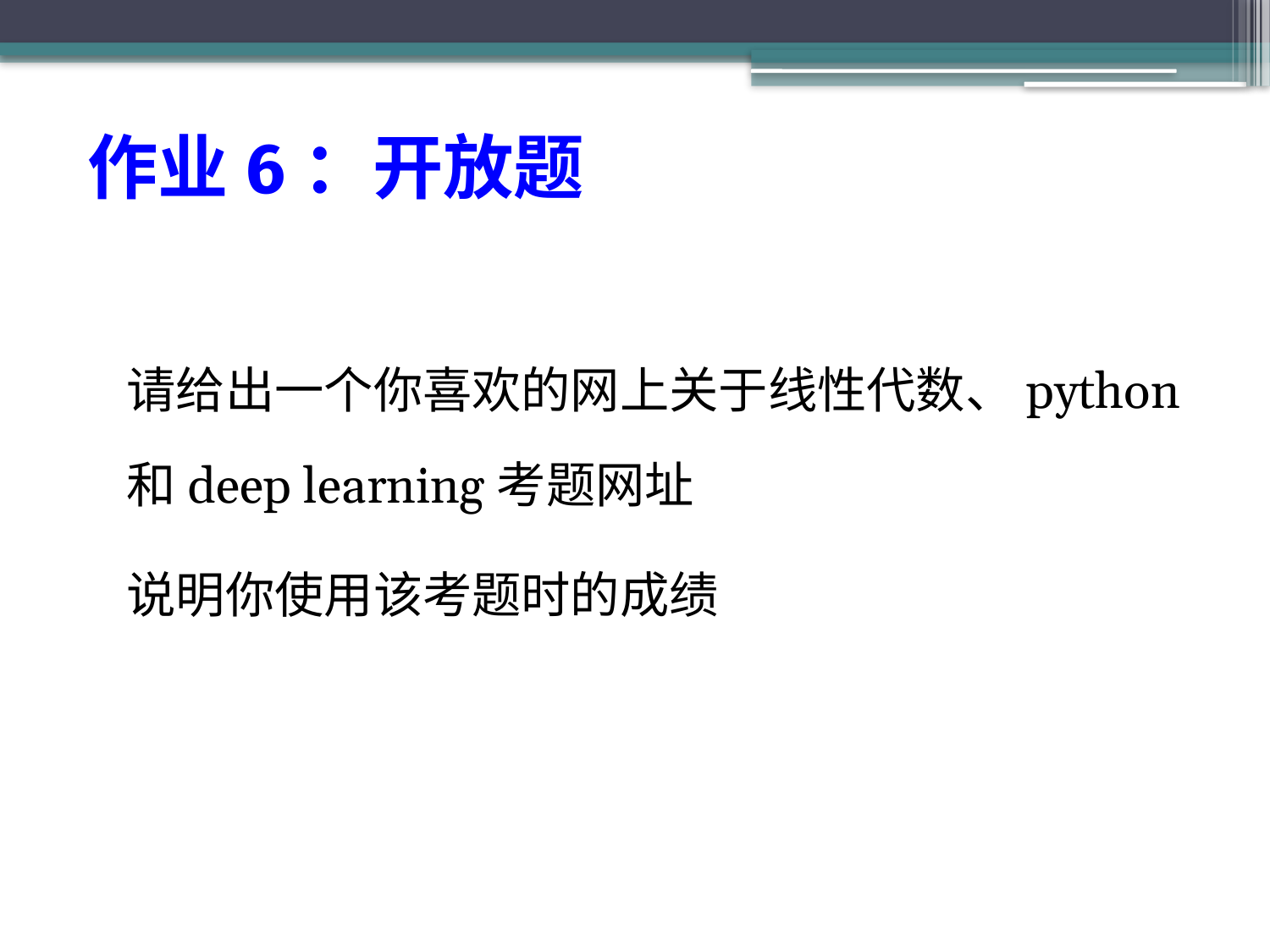

作业6：开放题
请给出一个你喜欢的网上关于线性代数、python和deep learning考题网址
说明你使用该考题时的成绩